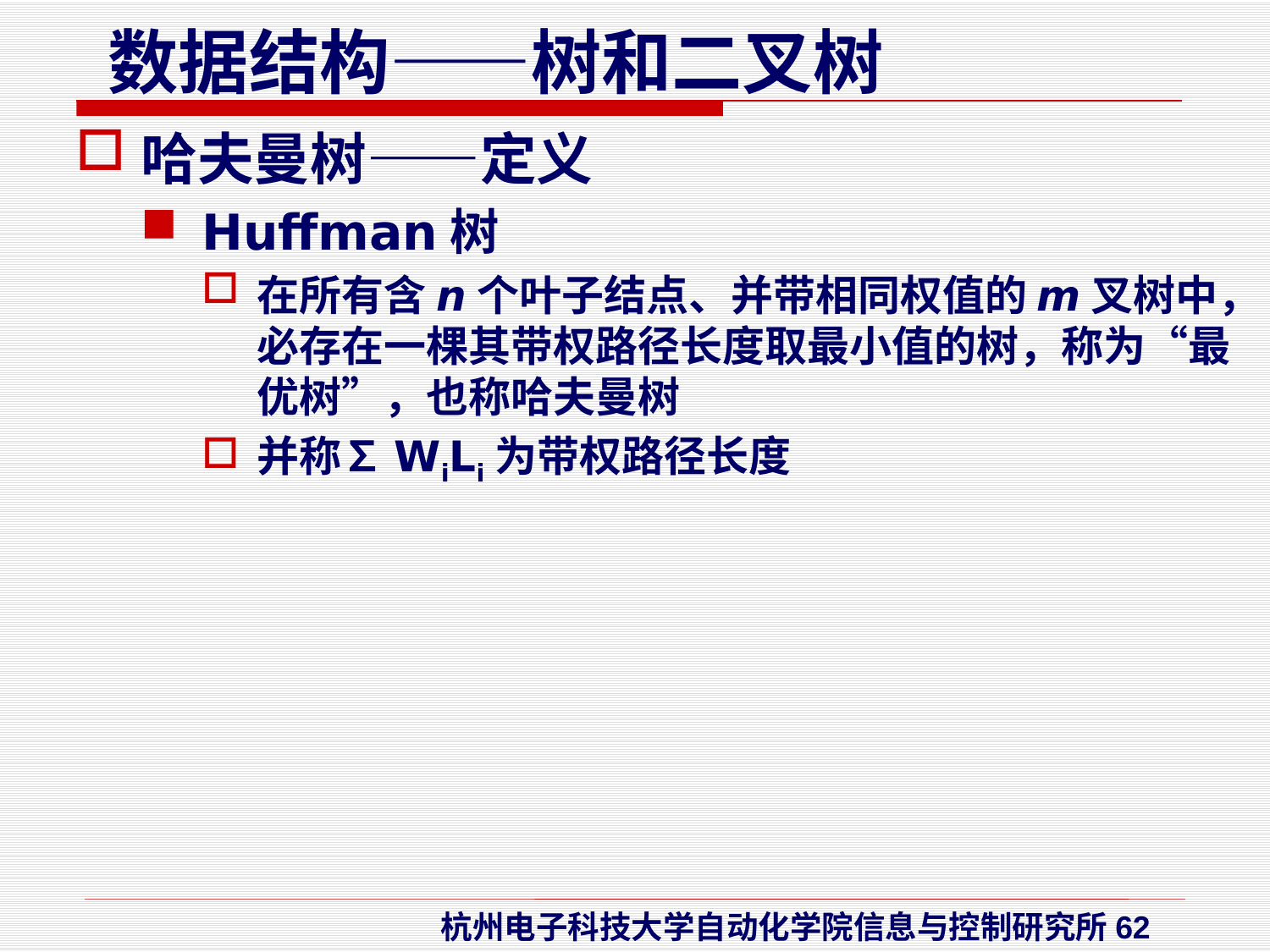

哈夫曼树——定义
Huffman树
在所有含n个叶子结点、并带相同权值的m叉树中，必存在一棵其带权路径长度取最小值的树，称为“最优树”，也称哈夫曼树
并称∑WiLi为带权路径长度